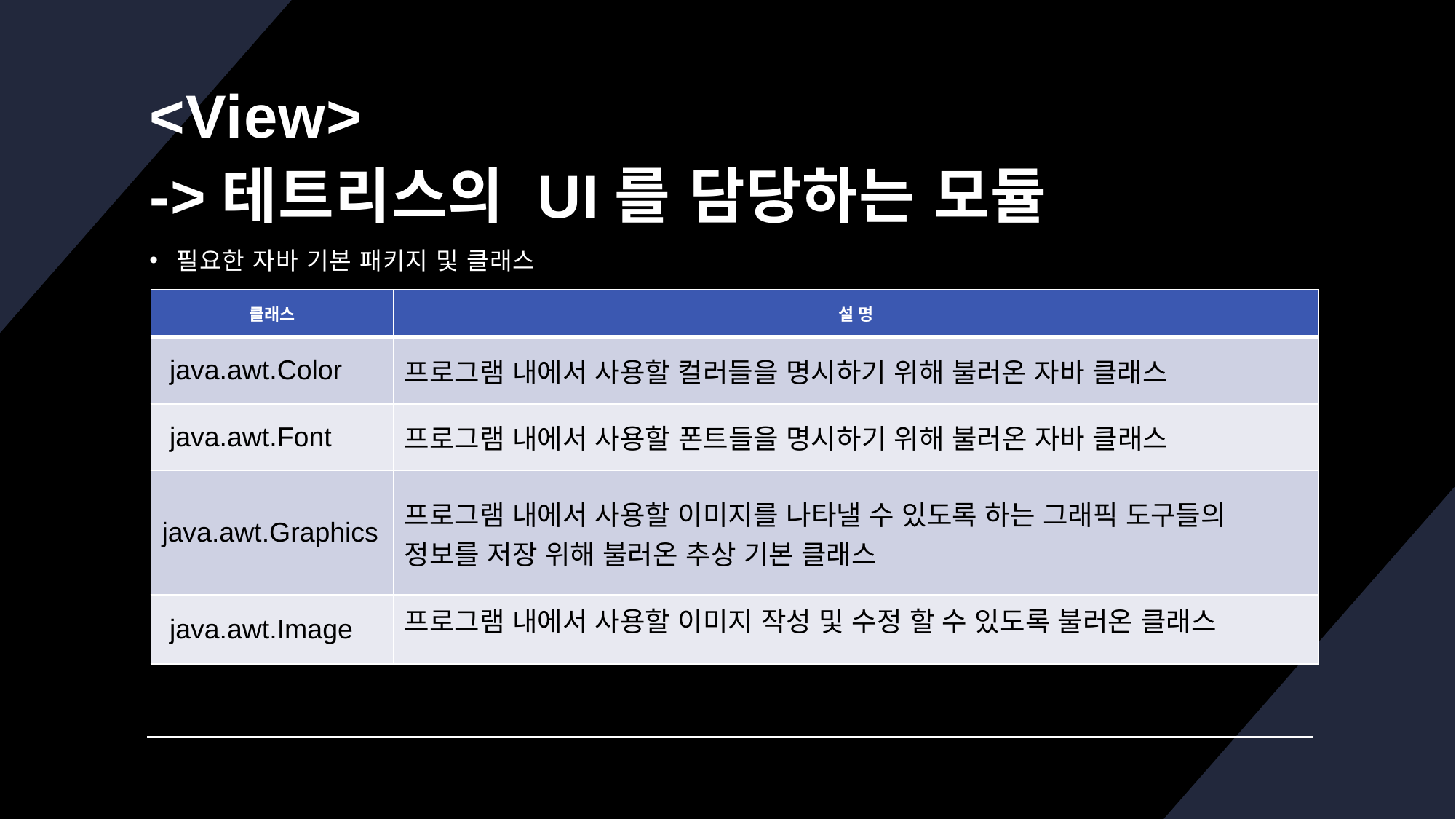

# <View> ->테트리스의 UI를 담당하는 모듈
필요한 자바 기본 패키지 및 클래스

| 클래스 | 설 명 |
| --- | --- |
| java.awt.Color | 프로그램 내에서 사용할 컬러들을 명시하기 위해 불러온 자바 클래스 |
| java.awt.Font | 프로그램 내에서 사용할 폰트들을 명시하기 위해 불러온 자바 클래스 |
| java.awt.Graphics | 프로그램 내에서 사용할 이미지를 나타낼 수 있도록 하는 그래픽 도구들의 정보를 저장 위해 불러온 추상 기본 클래스 |
| java.awt.Image | 프로그램 내에서 사용할 이미지 작성 및 수정 할 수 있도록 불러온 클래스 |